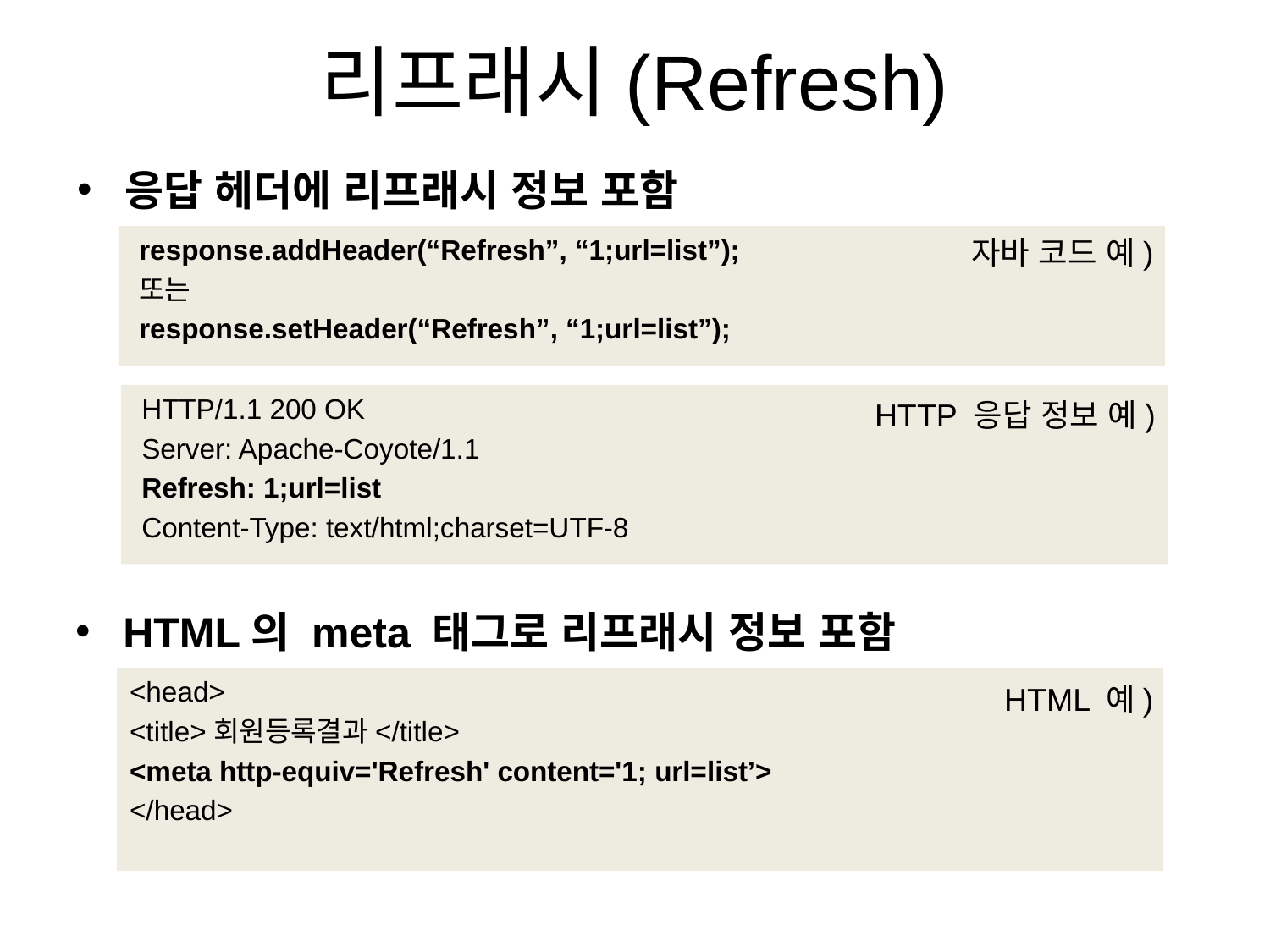

# 리프래시(Refresh)
응답 헤더에 리프래시 정보 포함
response.addHeader(“Refresh”, “1;url=list”);
또는
response.setHeader(“Refresh”, “1;url=list”);
자바 코드 예)
HTTP/1.1 200 OK
Server: Apache-Coyote/1.1
Refresh: 1;url=list
Content-Type: text/html;charset=UTF-8

HTTP 응답 정보 예)
HTML의 meta 태그로 리프래시 정보 포함
<head>
<title>회원등록결과</title>
<meta http-equiv='Refresh' content='1; url=list’>
</head>
HTML 예)